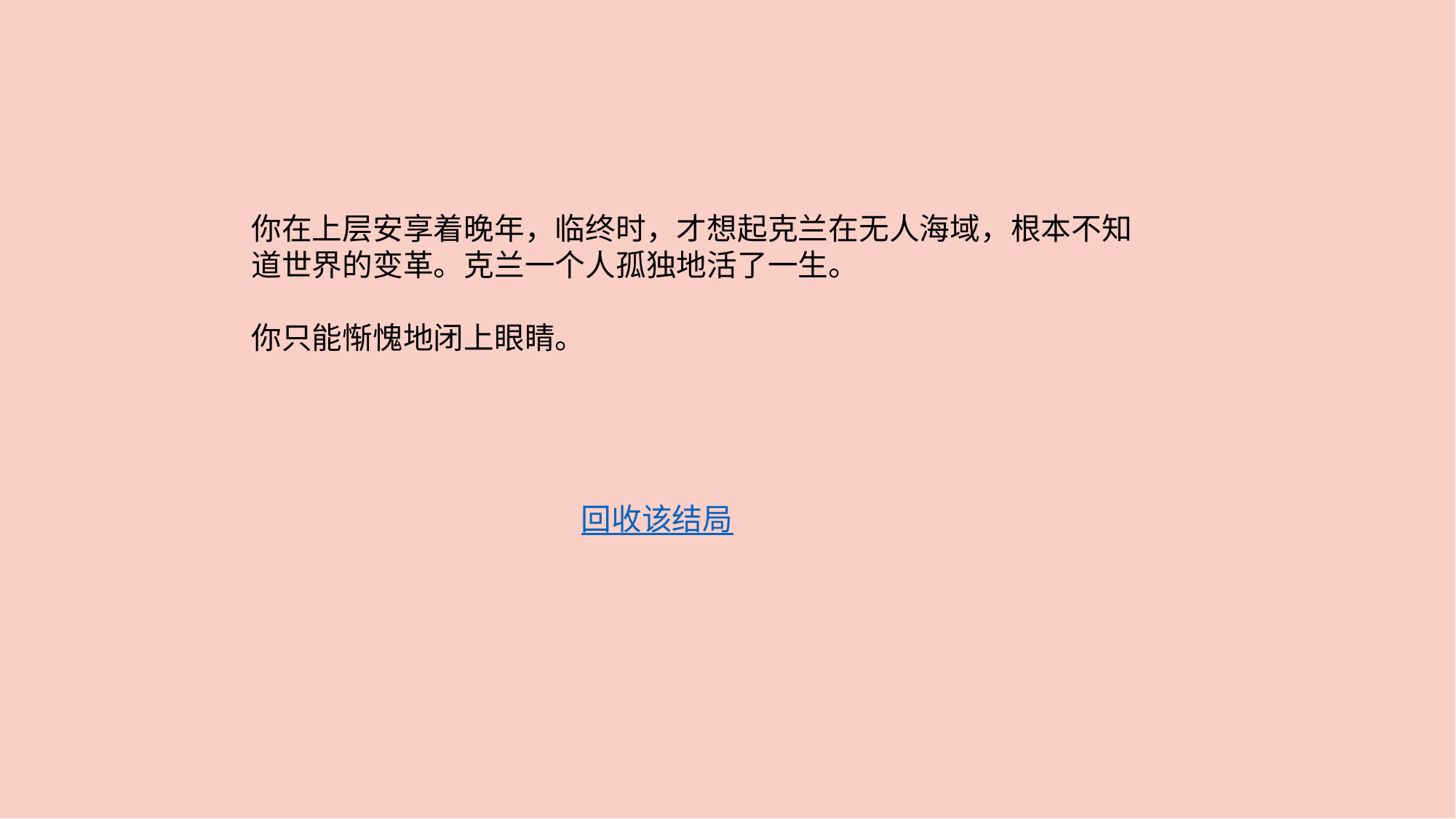

你在上层安享着晚年，临终时，才想起克兰在无人海域，根本不知道世界的变革。克兰一个人孤独地活了一生。

你只能惭愧地闭上眼睛。
回收该结局